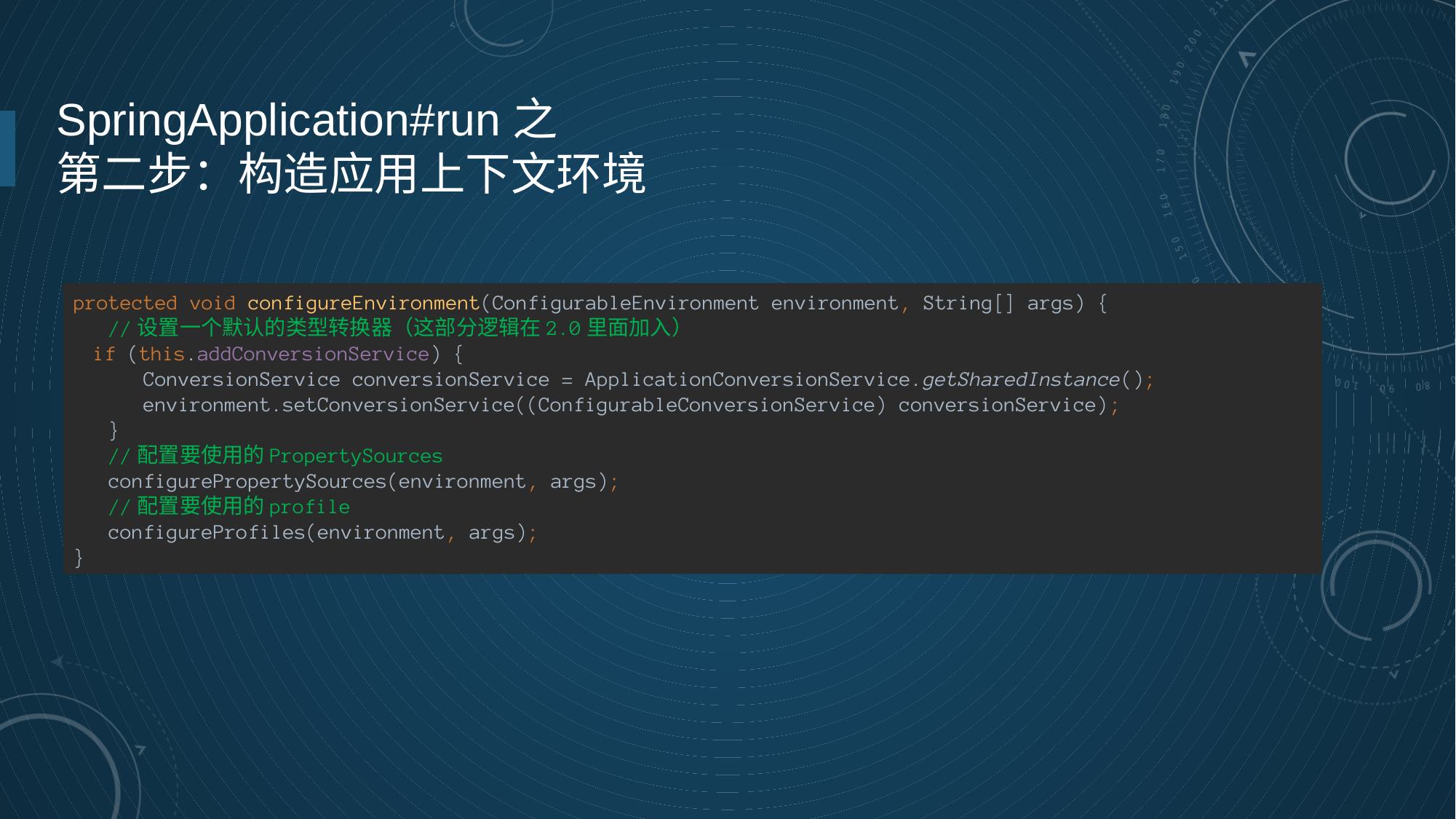

# SpringApplication#run之 第二步：构造应用上下文环境
protected void configureEnvironment(ConfigurableEnvironment environment, String[] args) {
   //设置一个默认的类型转换器（这部分逻辑在2.0里面加入）
   if (this.addConversionService) {
      ConversionService conversionService = ApplicationConversionService.getSharedInstance();
      environment.setConversionService((ConfigurableConversionService) conversionService);
   }
   //配置要使用的PropertySources
   configurePropertySources(environment, args);
   //配置要使用的profile
   configureProfiles(environment, args);
}